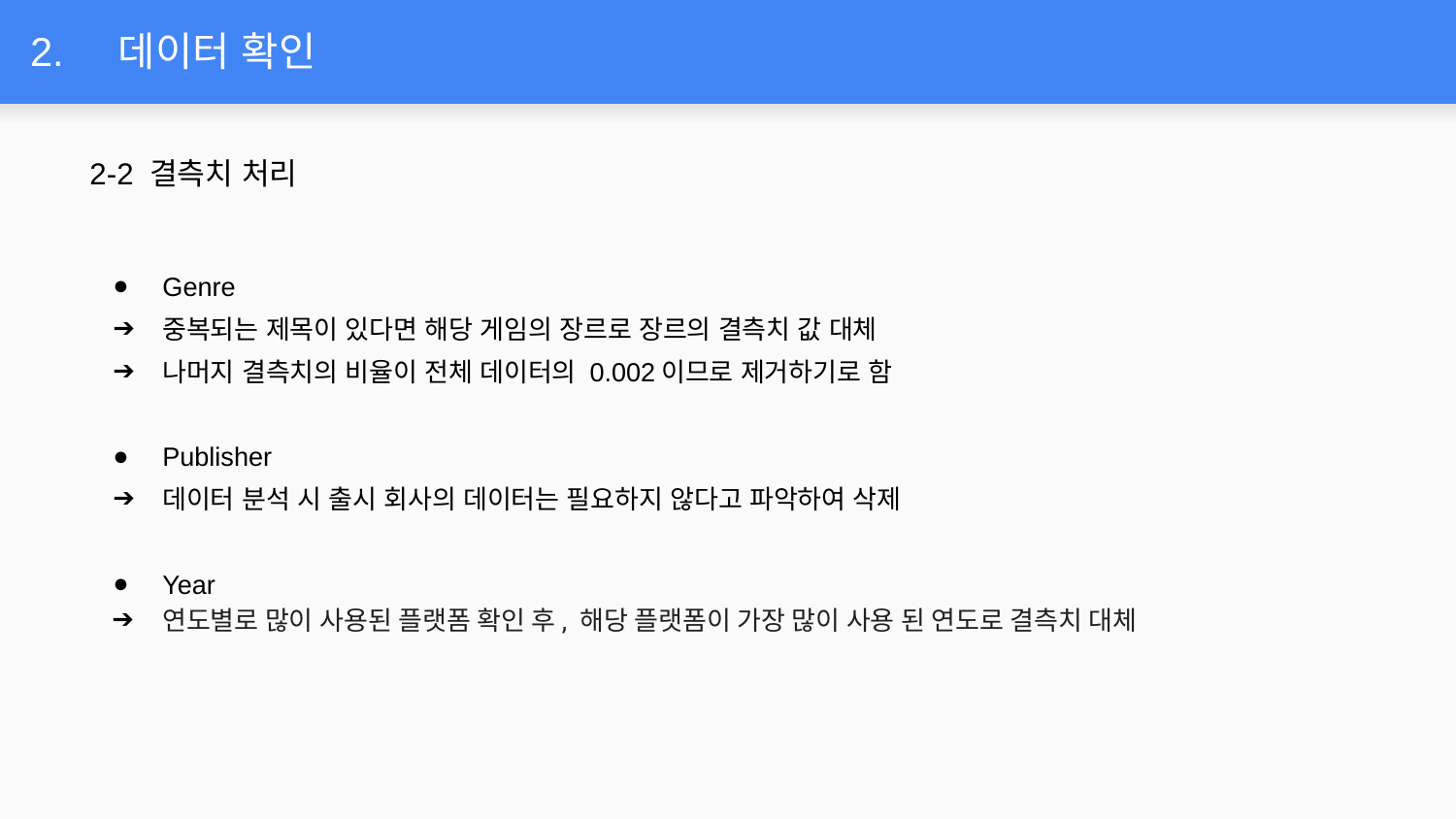

# 2.    데이터 확인
2-2 결측치 처리

Genre
중복되는 제목이 있다면 해당 게임의 장르로 장르의 결측치 값 대체
나머지 결측치의 비율이 전체 데이터의 0.002이므로 제거하기로 함

Publisher
데이터 분석 시 출시 회사의 데이터는 필요하지 않다고 파악하여 삭제

Year
연도별로 많이 사용된 플랫폼 확인 후, 해당 플랫폼이 가장 많이 사용 된 연도로 결측치 대체